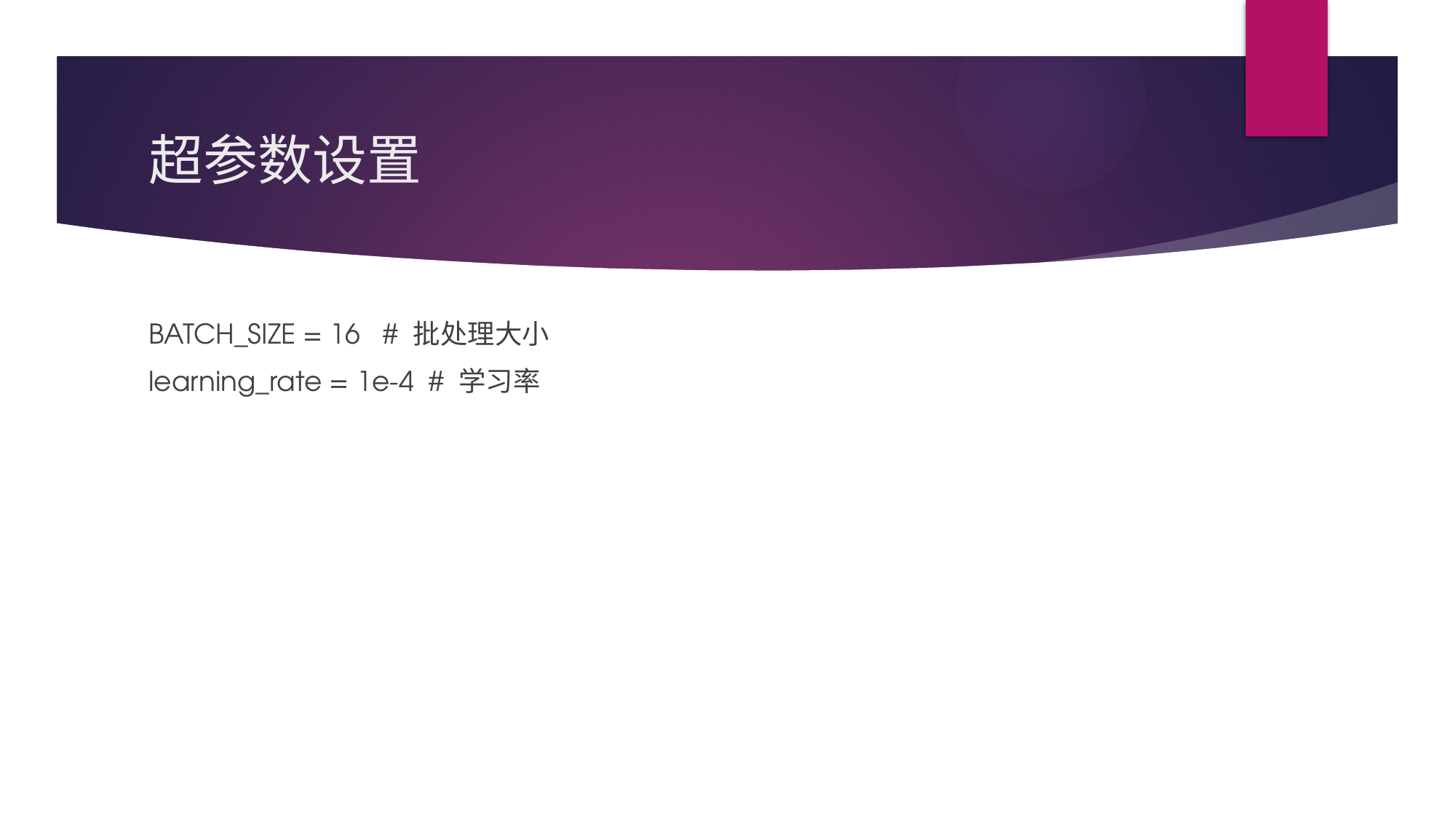

# 超参数设置
BATCH_SIZE = 16   # 批处理大小
learning_rate = 1e-4  # 学习率